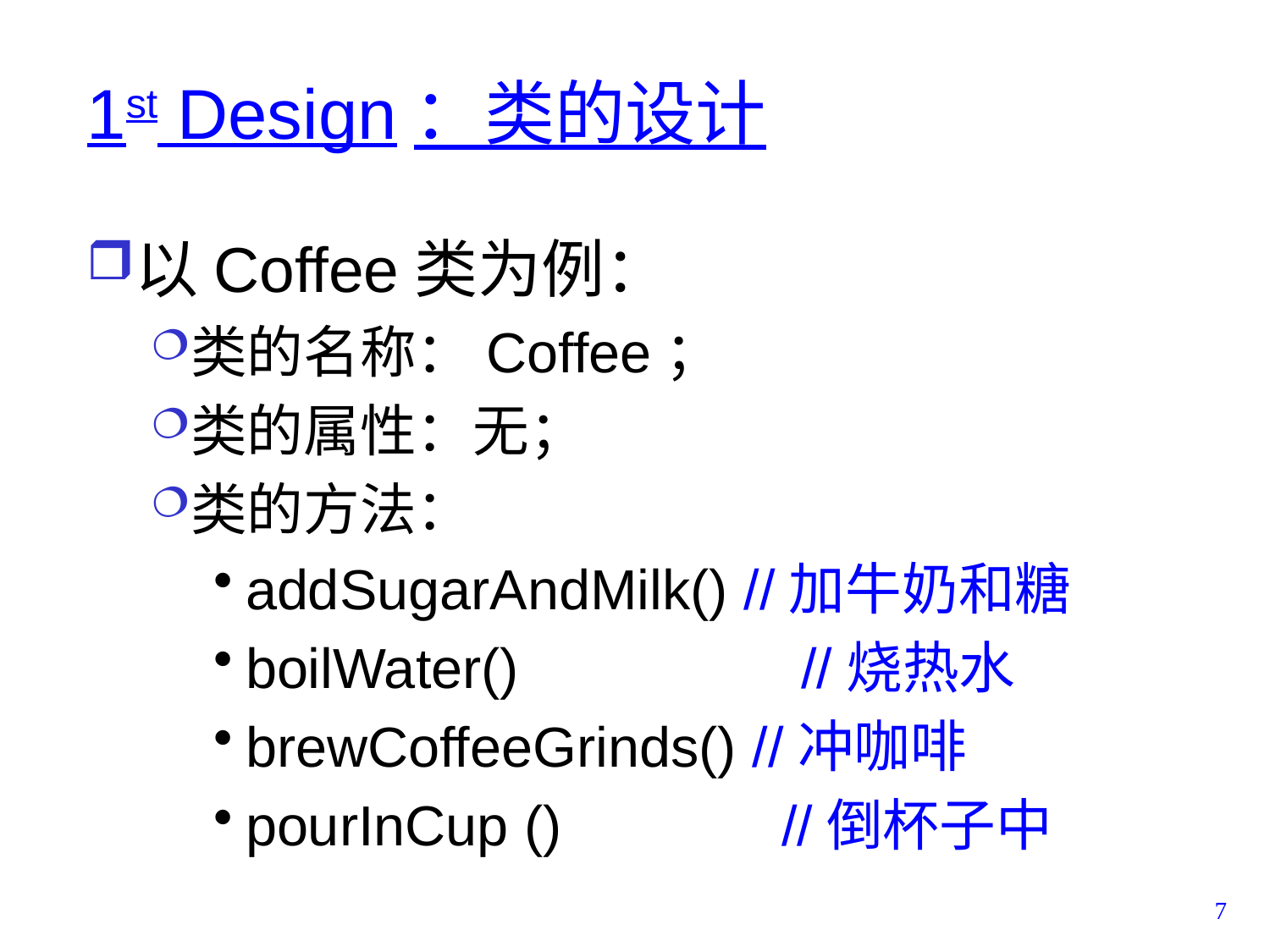

# 1st Design：类的设计
以Coffee类为例：
类的名称：Coffee；
类的属性：无；
类的方法：
addSugarAndMilk() //加牛奶和糖
boilWater()                  //烧热水
brewCoffeeGrinds() //冲咖啡
pourInCup ()              //倒杯子中

7